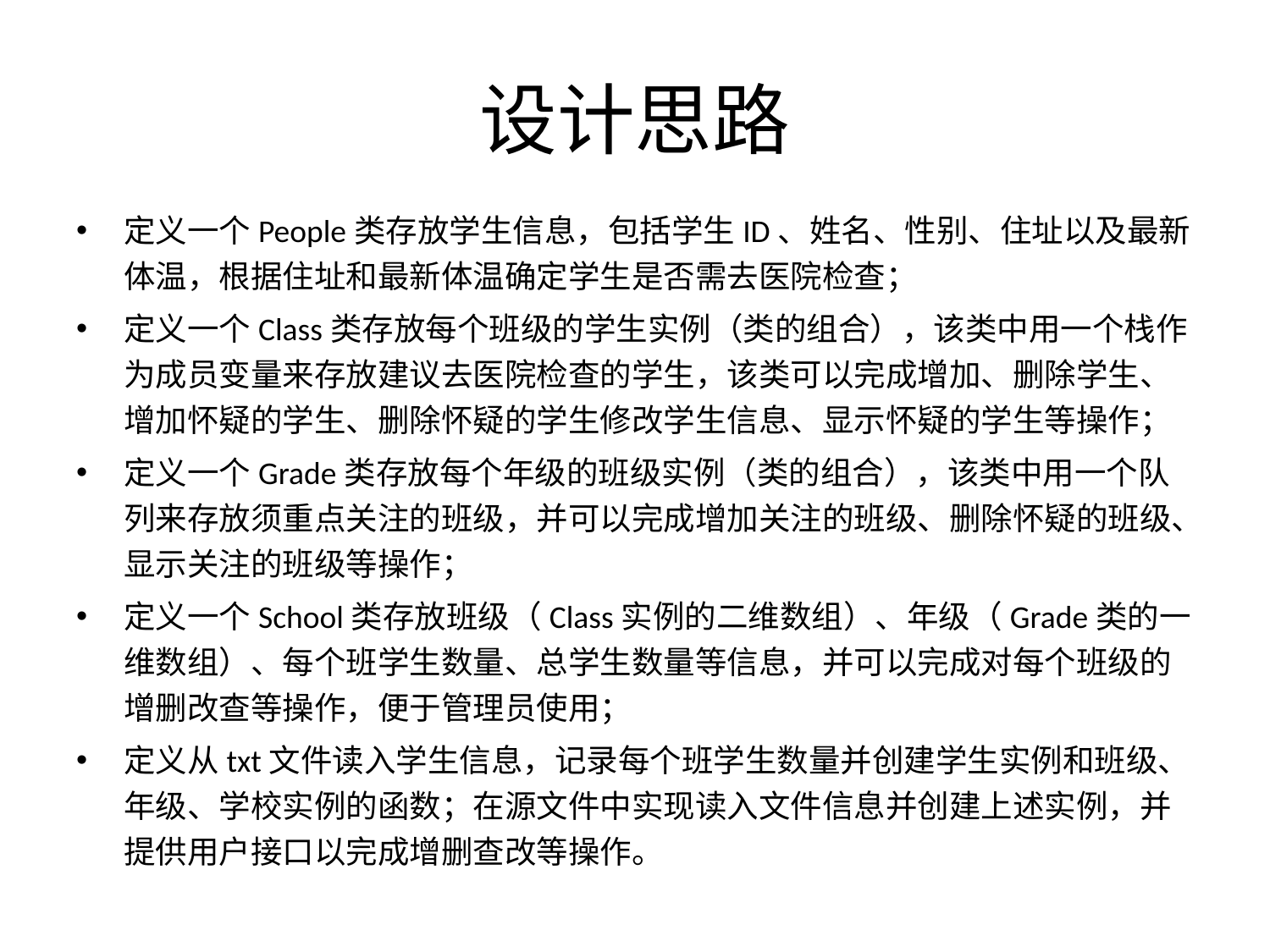

# 设计思路
定义一个People类存放学生信息，包括学生ID、姓名、性别、住址以及最新体温，根据住址和最新体温确定学生是否需去医院检查；
定义一个Class类存放每个班级的学生实例（类的组合），该类中用一个栈作为成员变量来存放建议去医院检查的学生，该类可以完成增加、删除学生、增加怀疑的学生、删除怀疑的学生修改学生信息、显示怀疑的学生等操作；
定义一个Grade类存放每个年级的班级实例（类的组合），该类中用一个队列来存放须重点关注的班级，并可以完成增加关注的班级、删除怀疑的班级、显示关注的班级等操作；
定义一个School类存放班级（Class实例的二维数组）、年级（Grade类的一维数组）、每个班学生数量、总学生数量等信息，并可以完成对每个班级的增删改查等操作，便于管理员使用；
定义从txt文件读入学生信息，记录每个班学生数量并创建学生实例和班级、年级、学校实例的函数；在源文件中实现读入文件信息并创建上述实例，并提供用户接口以完成增删查改等操作。